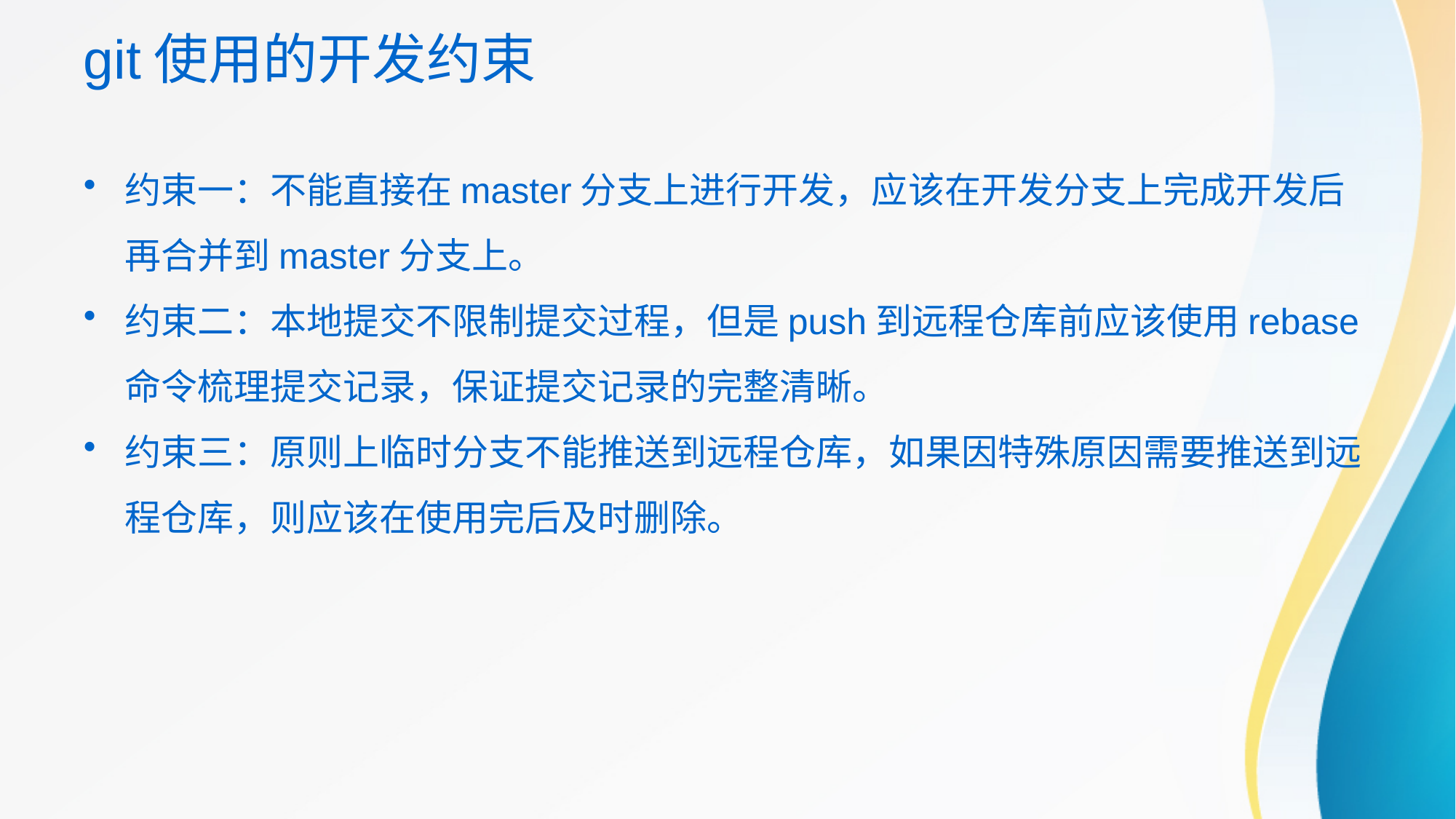

# git使用的开发约束
约束一：不能直接在master分支上进行开发，应该在开发分支上完成开发后再合并到master分支上。
约束二：本地提交不限制提交过程，但是push到远程仓库前应该使用rebase命令梳理提交记录，保证提交记录的完整清晰。
约束三：原则上临时分支不能推送到远程仓库，如果因特殊原因需要推送到远程仓库，则应该在使用完后及时删除。